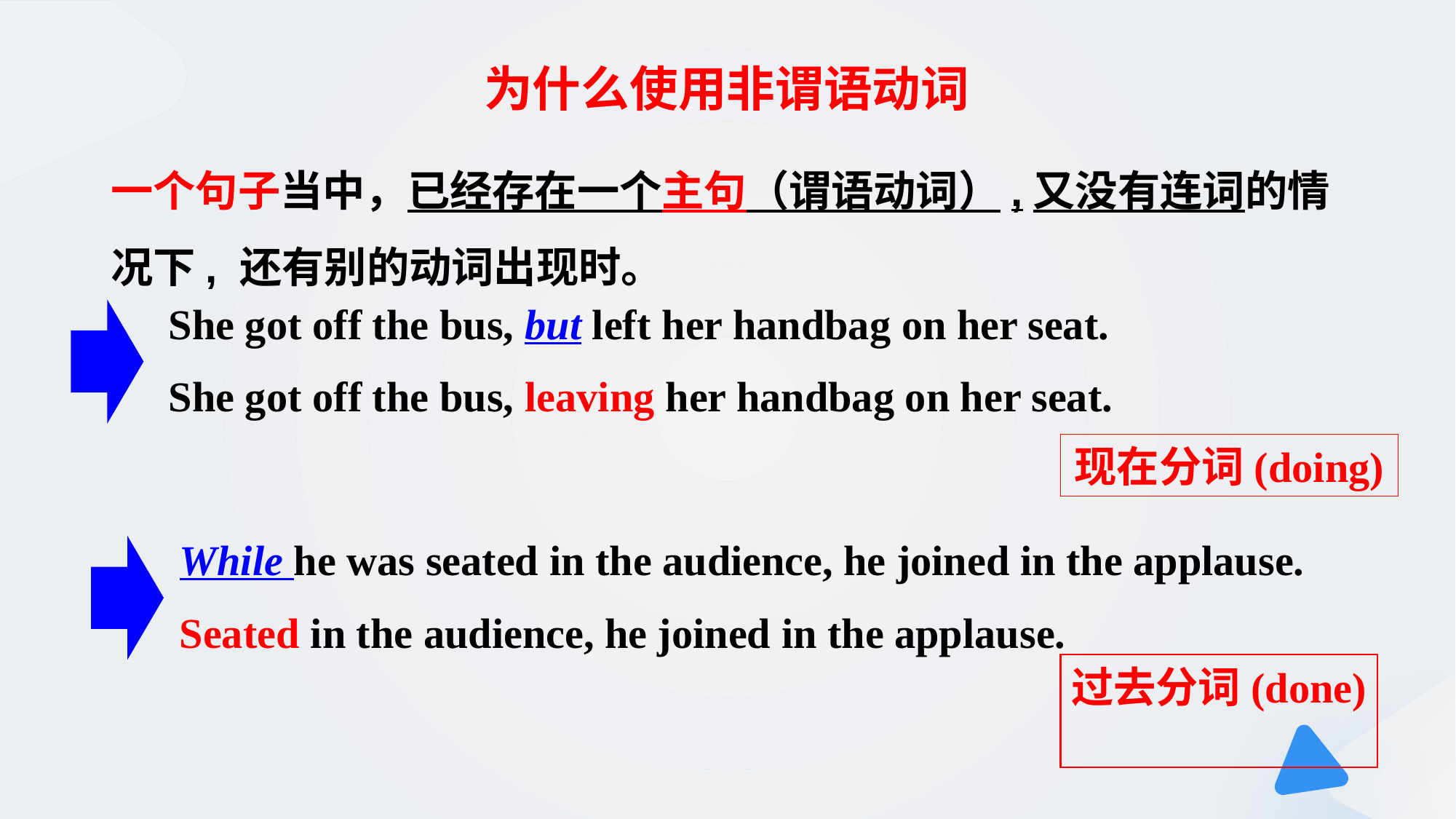

# 为什么使用非谓语动词
一个句子当中，已经存在一个主句（谓语动词）,又没有连词的情况下, 还有别的动词出现时。
She got off the bus, but left her handbag on her seat.
She got off the bus, leaving her handbag on her seat.

现在分词(doing)
While he was seated in the audience, he joined in the applause.
Seated in the audience, he joined in the applause.

过去分词(done)